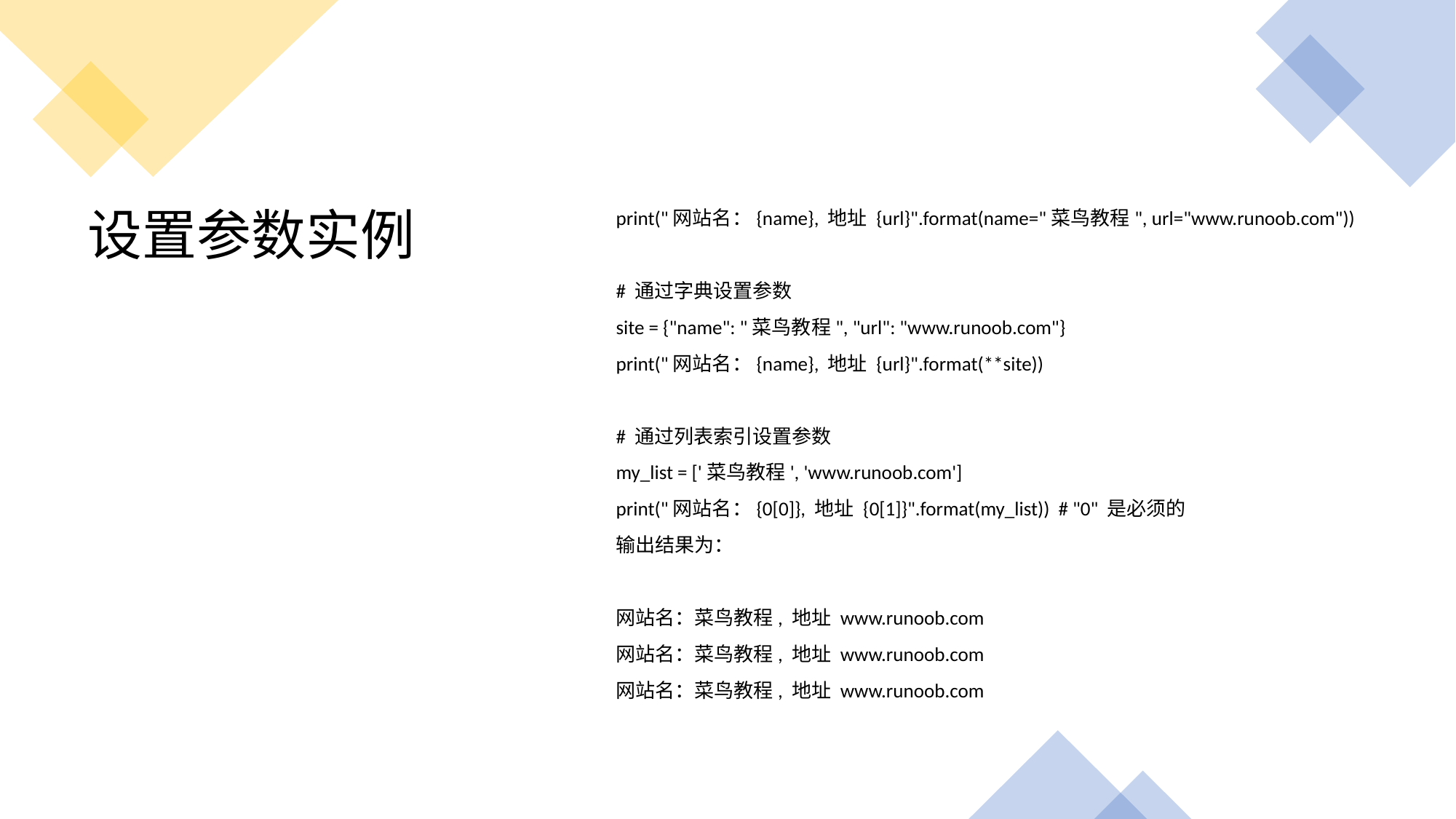

print("网站名：{name}, 地址 {url}".format(name="菜鸟教程", url="www.runoob.com"))

# 通过字典设置参数
site = {"name": "菜鸟教程", "url": "www.runoob.com"}
print("网站名：{name}, 地址 {url}".format(**site))

# 通过列表索引设置参数
my_list = ['菜鸟教程', 'www.runoob.com']
print("网站名：{0[0]}, 地址 {0[1]}".format(my_list))  # "0" 是必须的
输出结果为：

网站名：菜鸟教程, 地址 www.runoob.com
网站名：菜鸟教程, 地址 www.runoob.com
网站名：菜鸟教程, 地址 www.runoob.com
# 设置参数实例